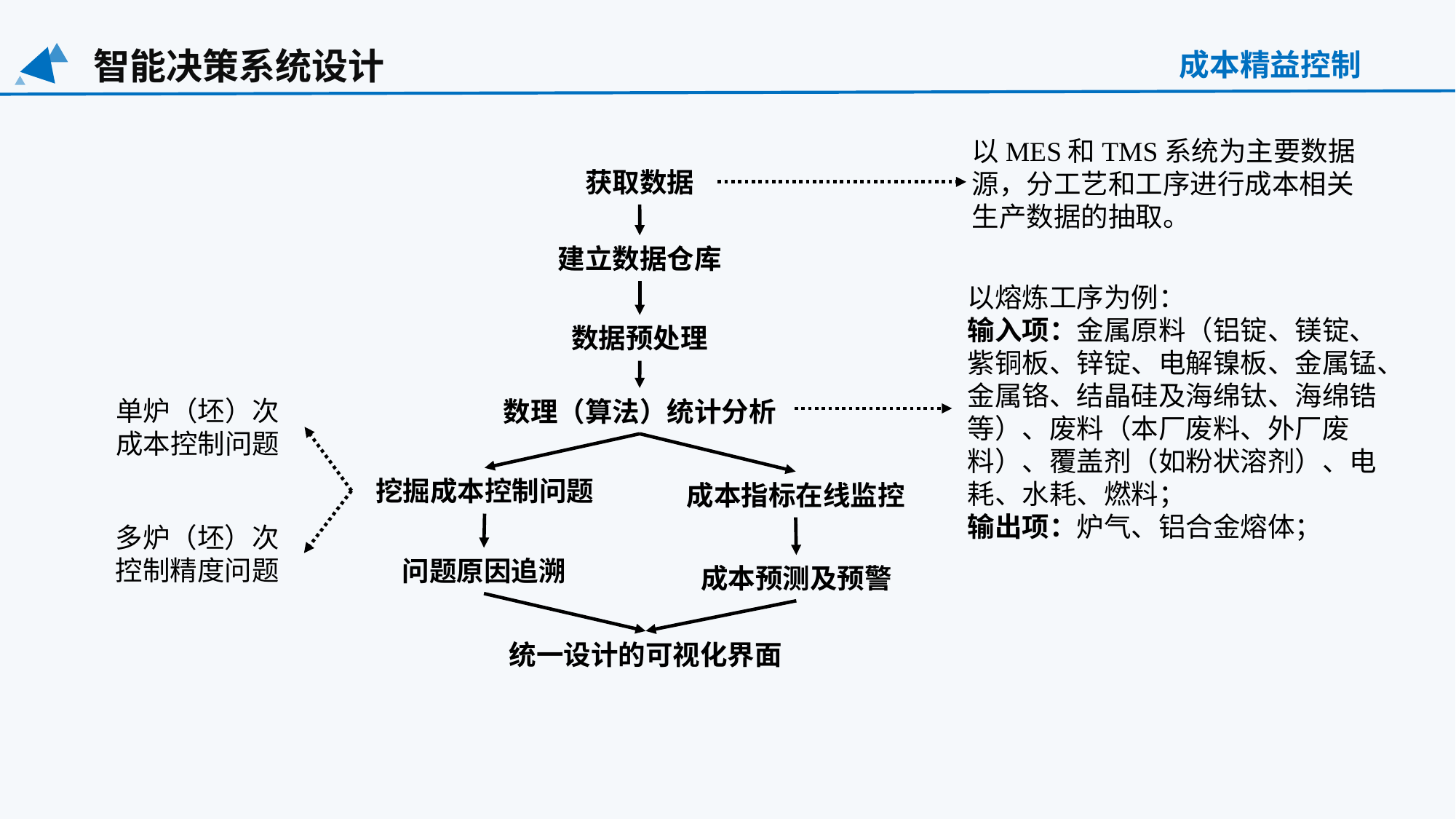

智能决策系统设计
成本精益控制

以MES和TMS系统为主要数据源，分工艺和工序进行成本相关生产数据的抽取。
获取数据
建立数据仓库
数据预处理
数理（算法）统计分析
挖掘成本控制问题
成本指标在线监控
问题原因追溯
成本预测及预警
统一设计的可视化界面
以熔炼工序为例：
输入项：金属原料（铝锭、镁锭、紫铜板、锌锭、电解镍板、金属锰、金属铬、结晶硅及海绵钛、海绵锆等）、废料（本厂废料、外厂废料）、覆盖剂（如粉状溶剂）、电耗、水耗、燃料；
输出项：炉气、铝合金熔体；
单炉（坯）次成本控制问题
多炉（坯）次控制精度问题